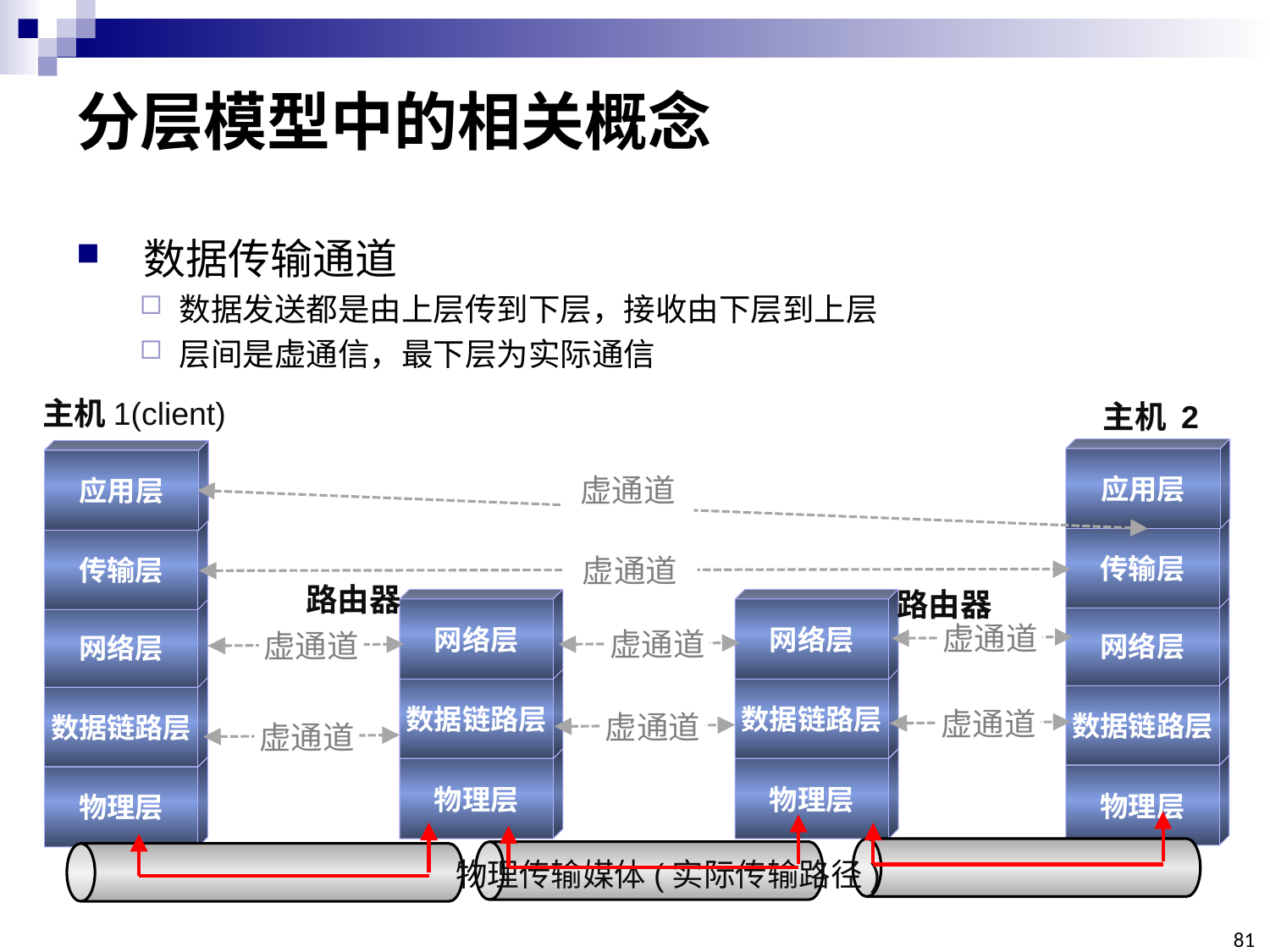

# 分层模型中的相关概念
 数据传输通道
数据发送都是由上层传到下层，接收由下层到上层
层间是虚通信，最下层为实际通信
主机 1(client)
主机 2 (server)
应用层
传输层
网络层
数据链路层
物理层
应用层
传输层
网络层
数据链路层
物理层
虚通道
虚通道
路由器
路由器
网络层
数据链路层
物理层
网络层
数据链路层
物理层
虚通道
虚通道
虚通道

虚通道
虚通道
虚通道
物理传输媒体(实际传输路径)
81